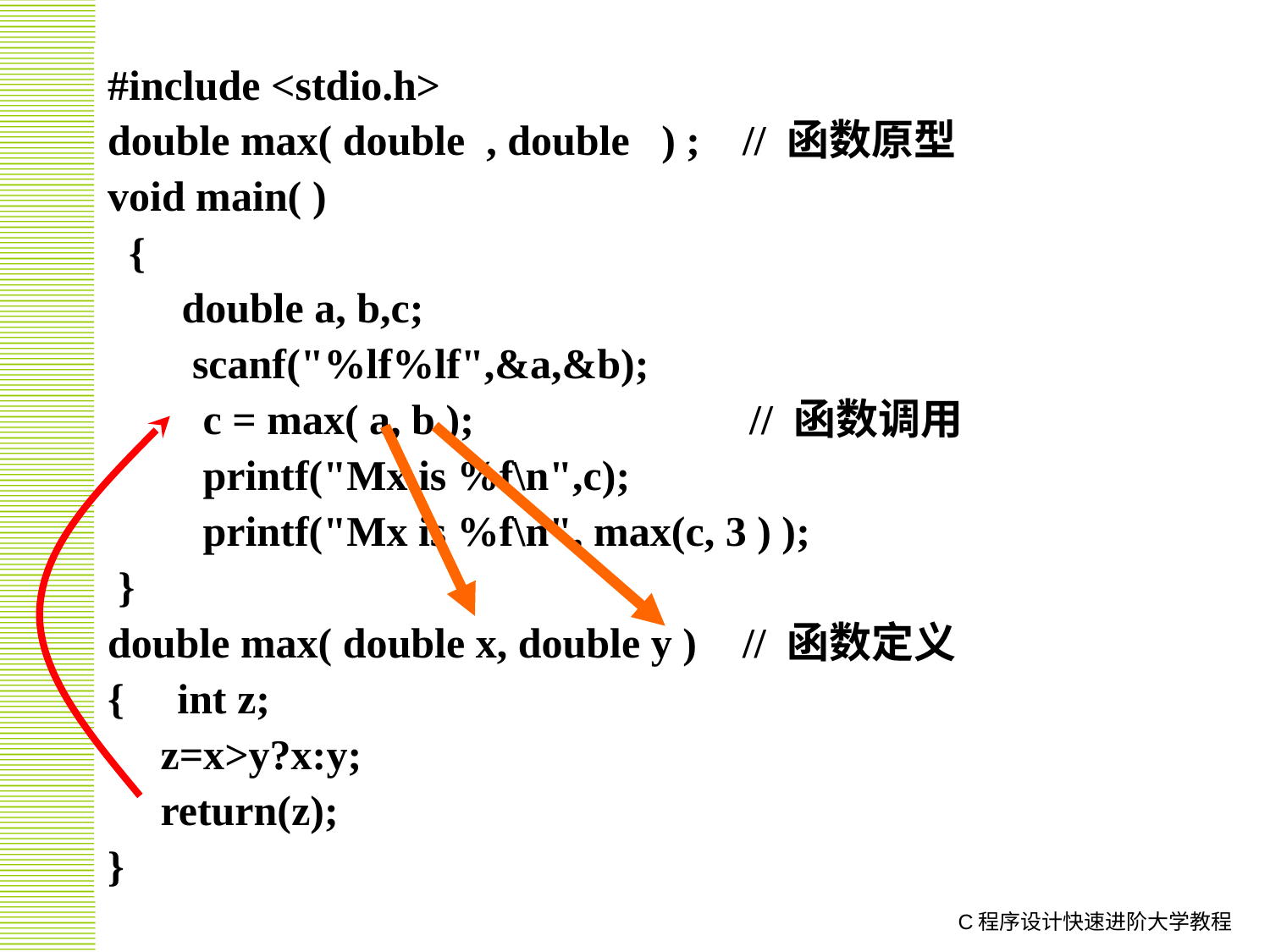

#include <stdio.h>
double max( double  , double   ) ;	// 函数原型
void main( )
  {
       double a, b,c;
        scanf("%lf%lf",&a,&b);
         c = max( a, b );                          // 函数调用
         printf("Mx is %f\n",c);
         printf("Mx is %f\n", max(c, 3 ) );
 }
double max( double x, double y )	// 函数定义
{     int z;
     z=x>y?x:y;
     return(z);
}

33
C程序设计快速进阶大学教程